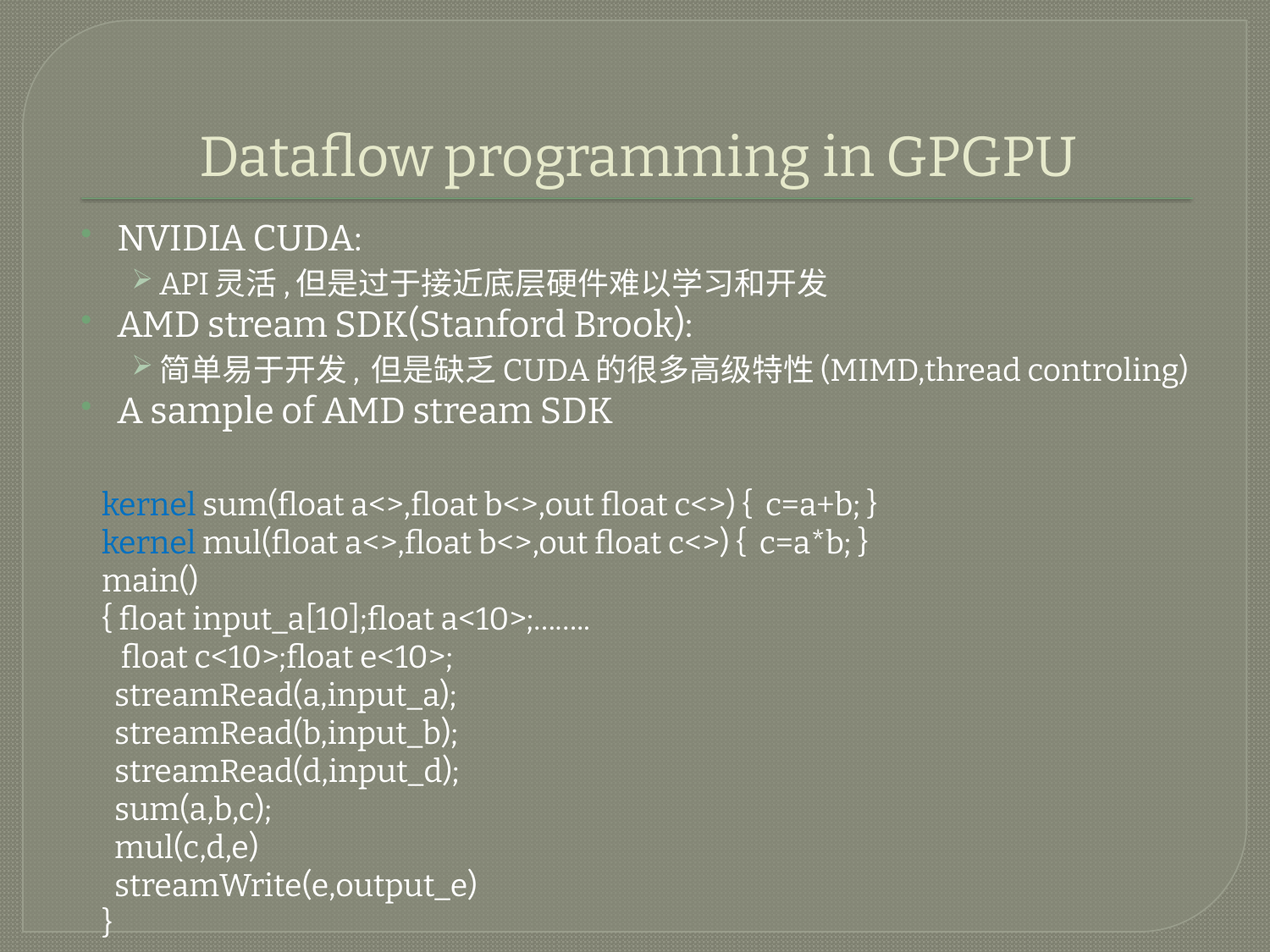

# Dataflow programming in GPGPU
NVIDIA CUDA:
API灵活,但是过于接近底层硬件难以学习和开发
AMD stream SDK(Stanford Brook):
简单易于开发, 但是缺乏CUDA的很多高级特性(MIMD,thread controling)
A sample of AMD stream SDK

kernel sum(float a<>,float b<>,out float c<>) {  c=a+b; }
kernel mul(float a<>,float b<>,out float c<>) {  c=a*b; }
main()
{ float input_a[10];float a<10>;……..
   float c<10>;float e<10>;
  streamRead(a,input_a);
  streamRead(b,input_b);
  streamRead(d,input_d);
  sum(a,b,c);
  mul(c,d,e)
  streamWrite(e,output_e)
}